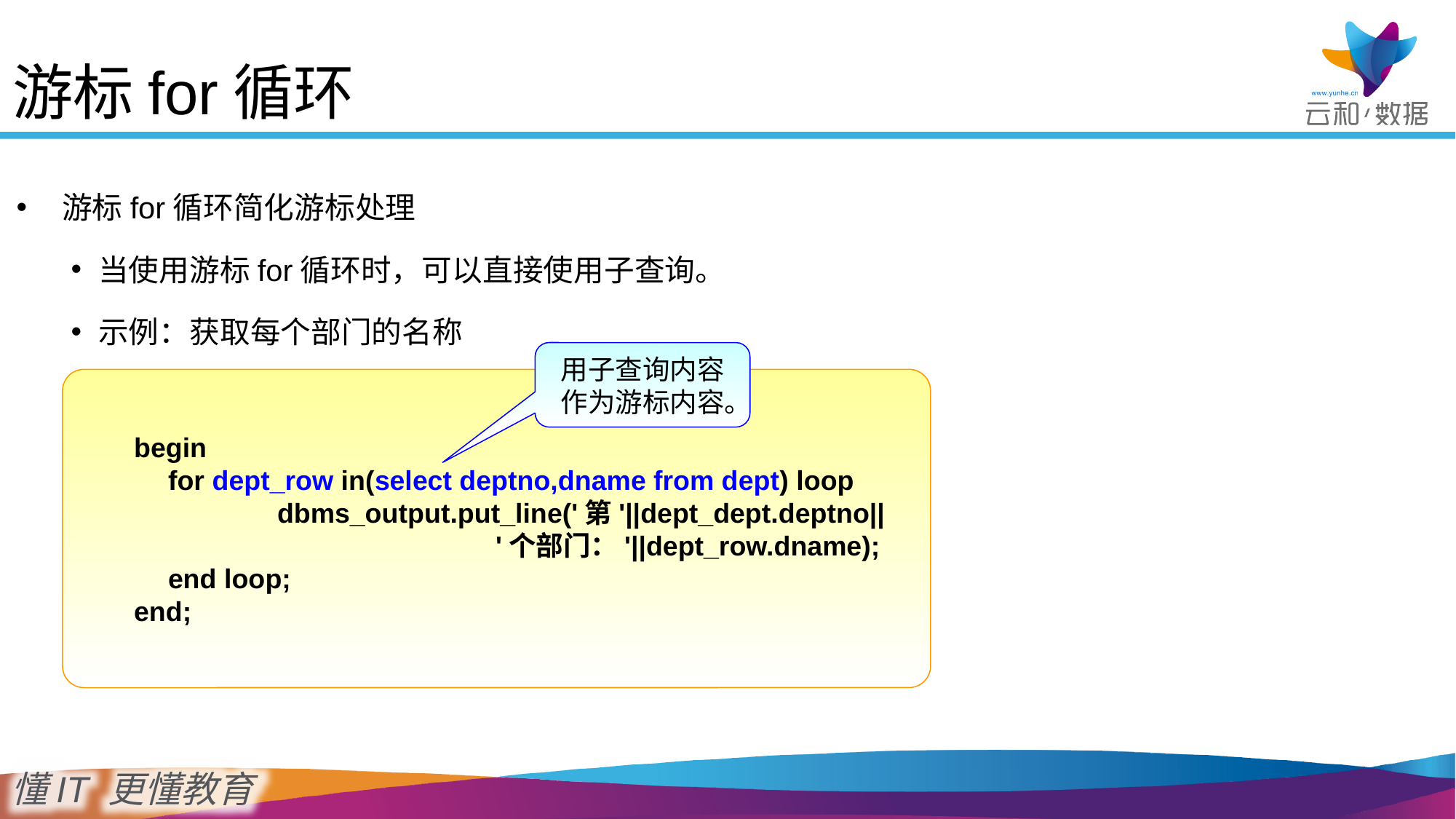

游标for循环
游标for循环简化游标处理
当使用游标for循环时，可以直接使用子查询。
示例：获取每个部门的名称
用子查询内容作为游标内容。
begin
  	for dept_row in(select deptno,dname from dept) loop
  		dbms_output.put_line('第'||dept_dept.deptno||
				'个部门：'||dept_row.dname);
  	end loop;
end;